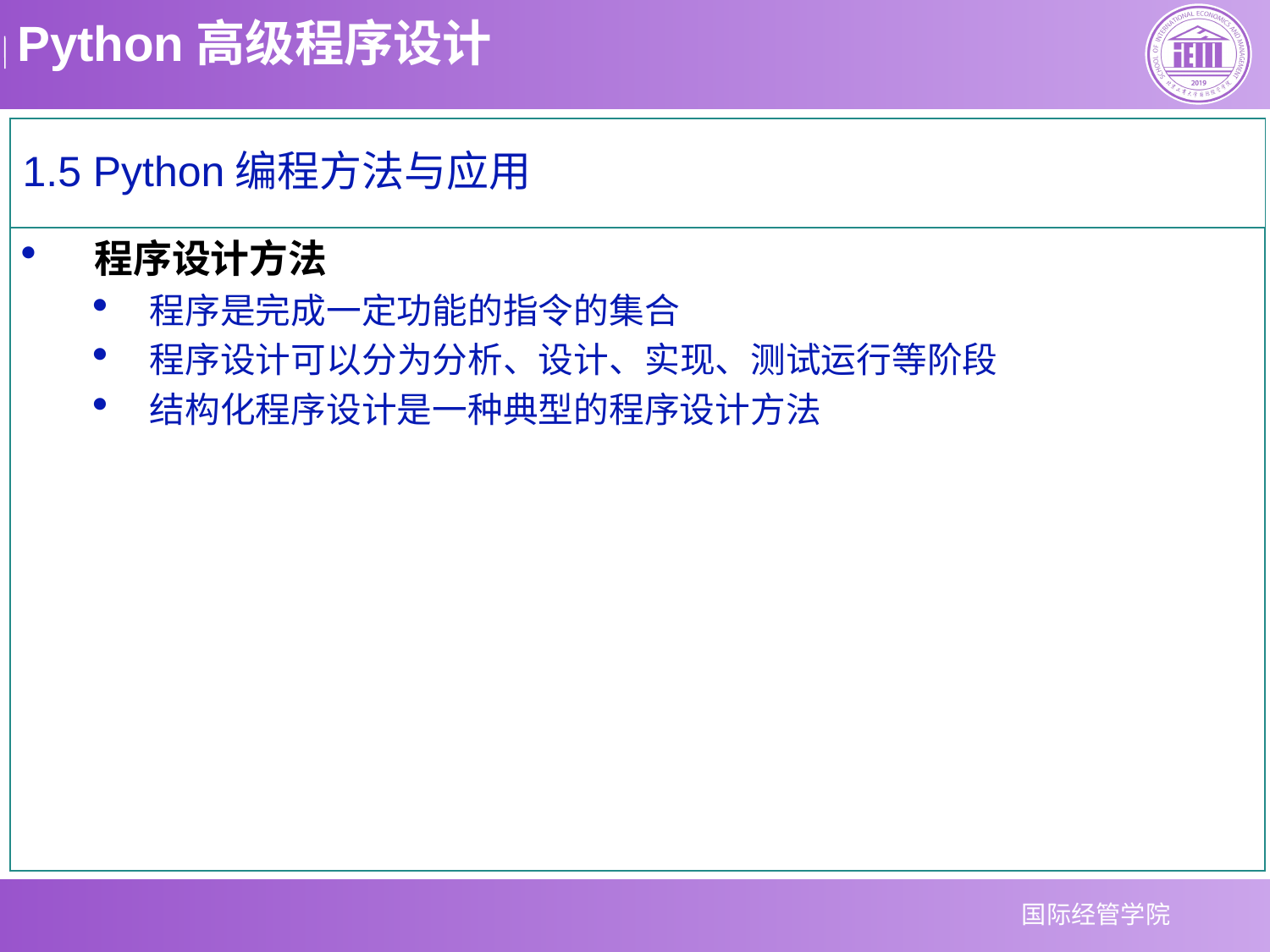

1.5 Python编程方法与应用
 程序设计方法
程序是完成一定功能的指令的集合
程序设计可以分为分析、设计、实现、测试运行等阶段
结构化程序设计是一种典型的程序设计方法